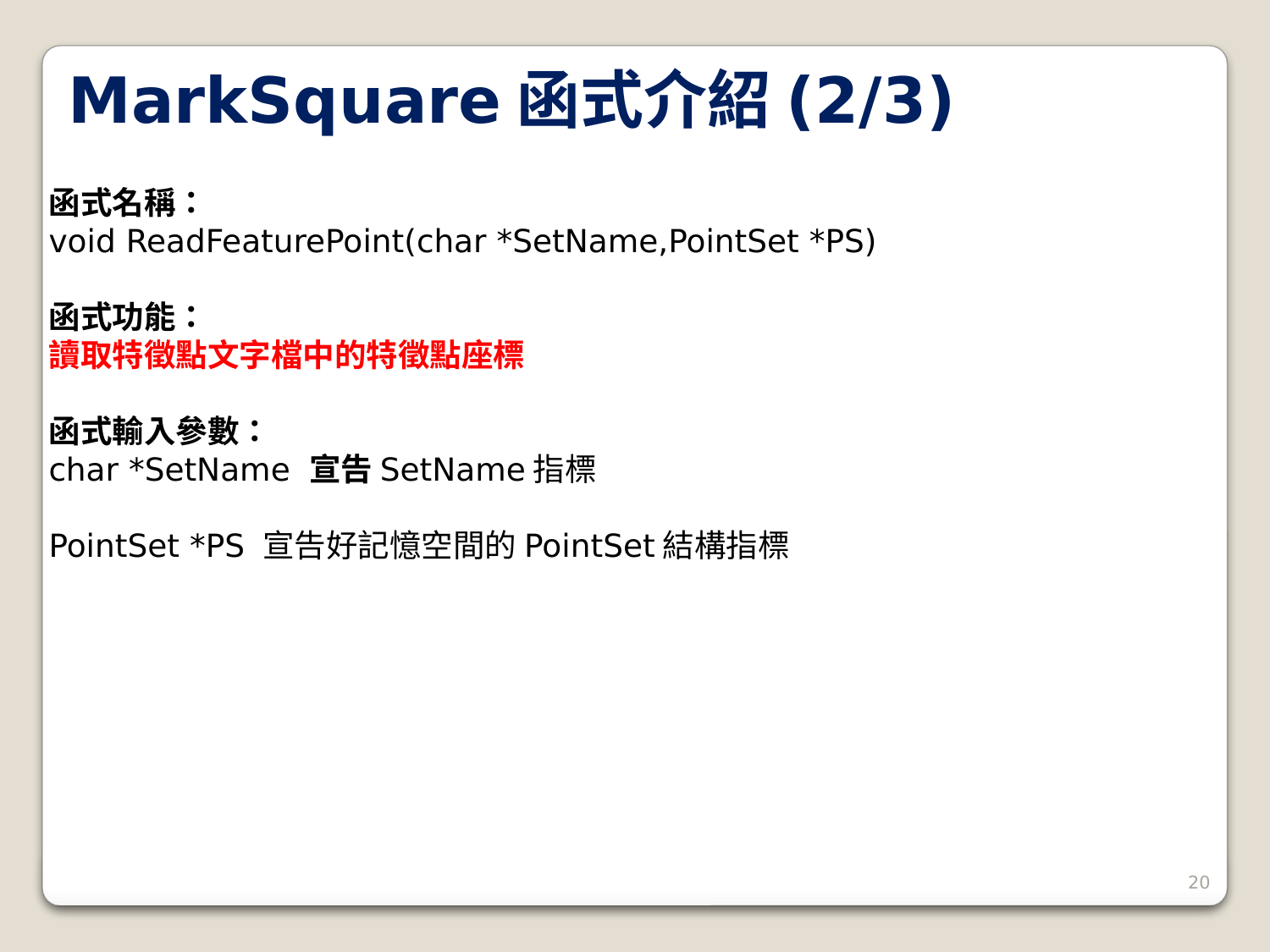

MarkSquare函式介紹(2/3)
函式名稱：
void ReadFeaturePoint(char *SetName,PointSet *PS)

函式功能：
讀取特徵點文字檔中的特徵點座標

函式輸入參數：
char *SetName 宣告SetName指標

PointSet *PS 宣告好記憶空間的PointSet結構指標

20